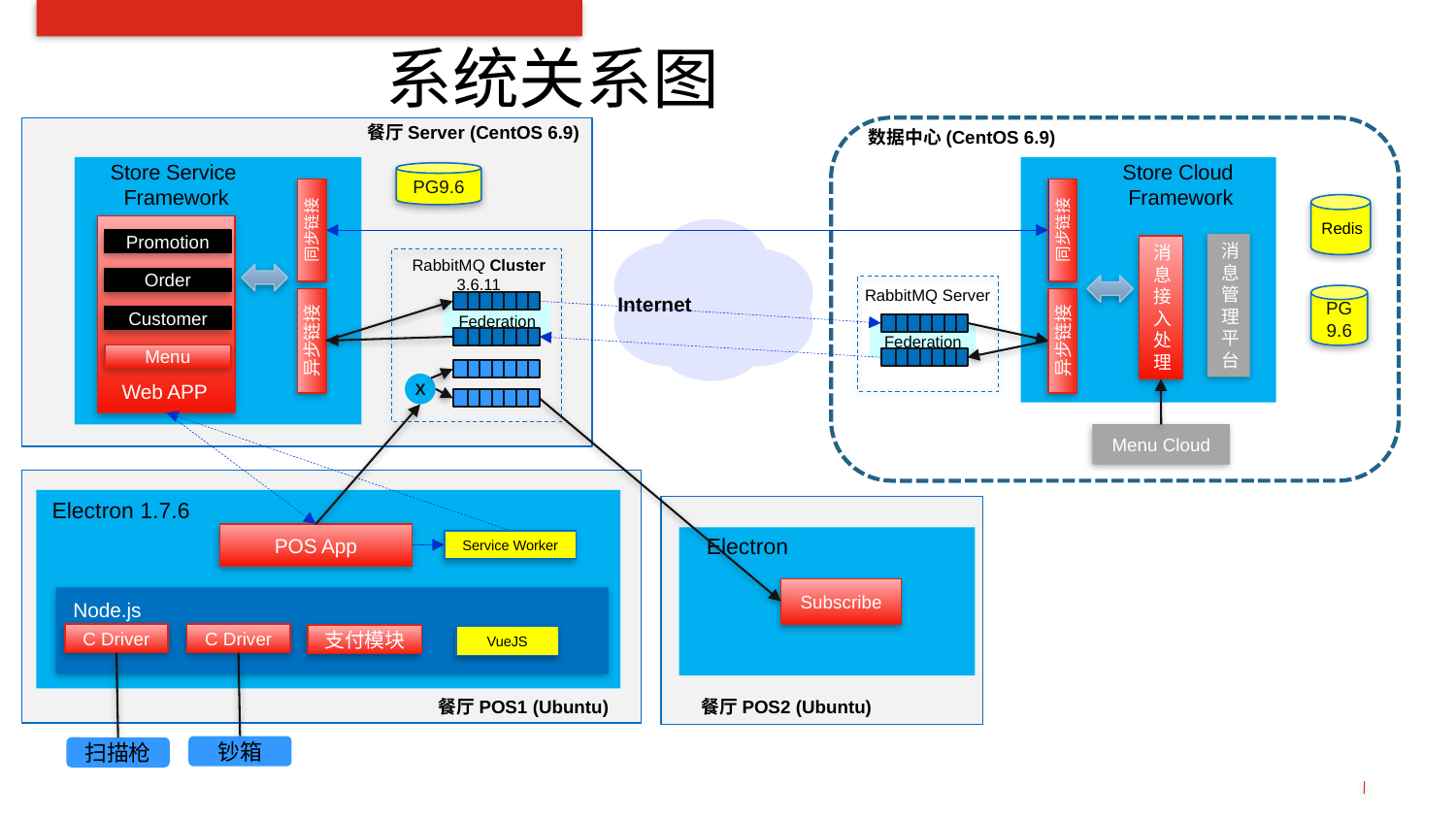

# 系统关系图
餐厅Server (CentOS 6.9)

数据中心(CentOS 6.9)
Store Service
 Framework
Store Cloud
Framework

PG9.6

Redis
同步链接
同步链接

Promotion
消息管理平台
消息接入
处理
RabbitMQ Cluster
3.6.11

Order

RabbitMQ Server

Internet
PG9.6

Federation
Customer

Federation

异步链接
异步链接
Menu

Web APP
X
Menu Cloud

Electron 1.7.6

POS App
Electron

Service Worker
Subscribe

Node.js
C Driver
C Driver
支付模块
VueJS
餐厅POS1 (Ubuntu)
餐厅POS2 (Ubuntu)
钞箱
扫描枪
2